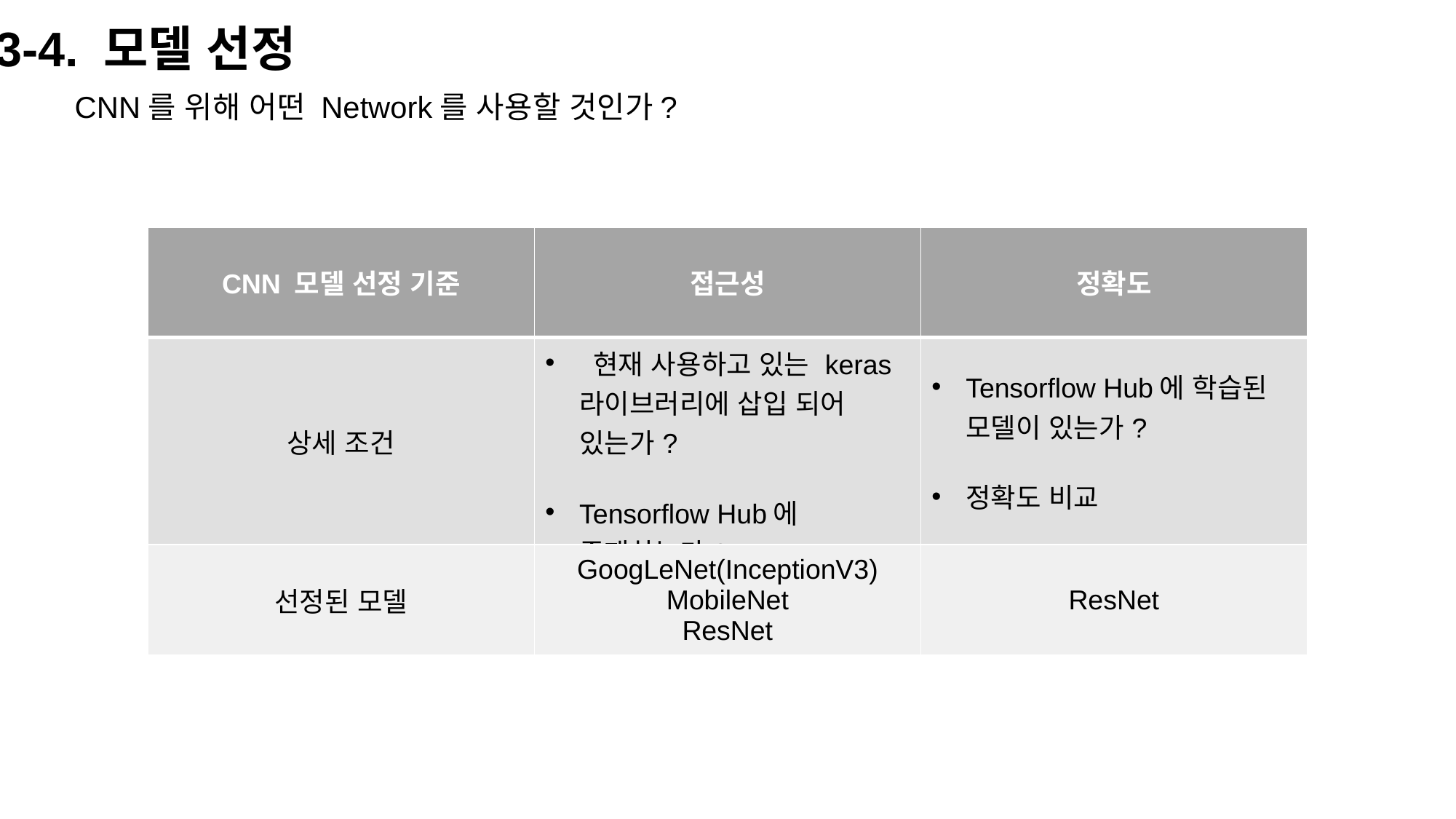

3-4. 모델 선정
CNN를 위해 어떤 Network를 사용할 것인가?
| CNN 모델 선정 기준 | 접근성 | 정확도 |
| --- | --- | --- |
| 상세 조건 | 현재 사용하고 있는 keras 라이브러리에 삽입 되어 있는가? Tensorflow Hub에 존재하는가? | Tensorflow Hub에 학습된 모델이 있는가? 정확도 비교 |
| 선정된 모델 | GoogLeNet(InceptionV3) MobileNet ResNet | ResNet |